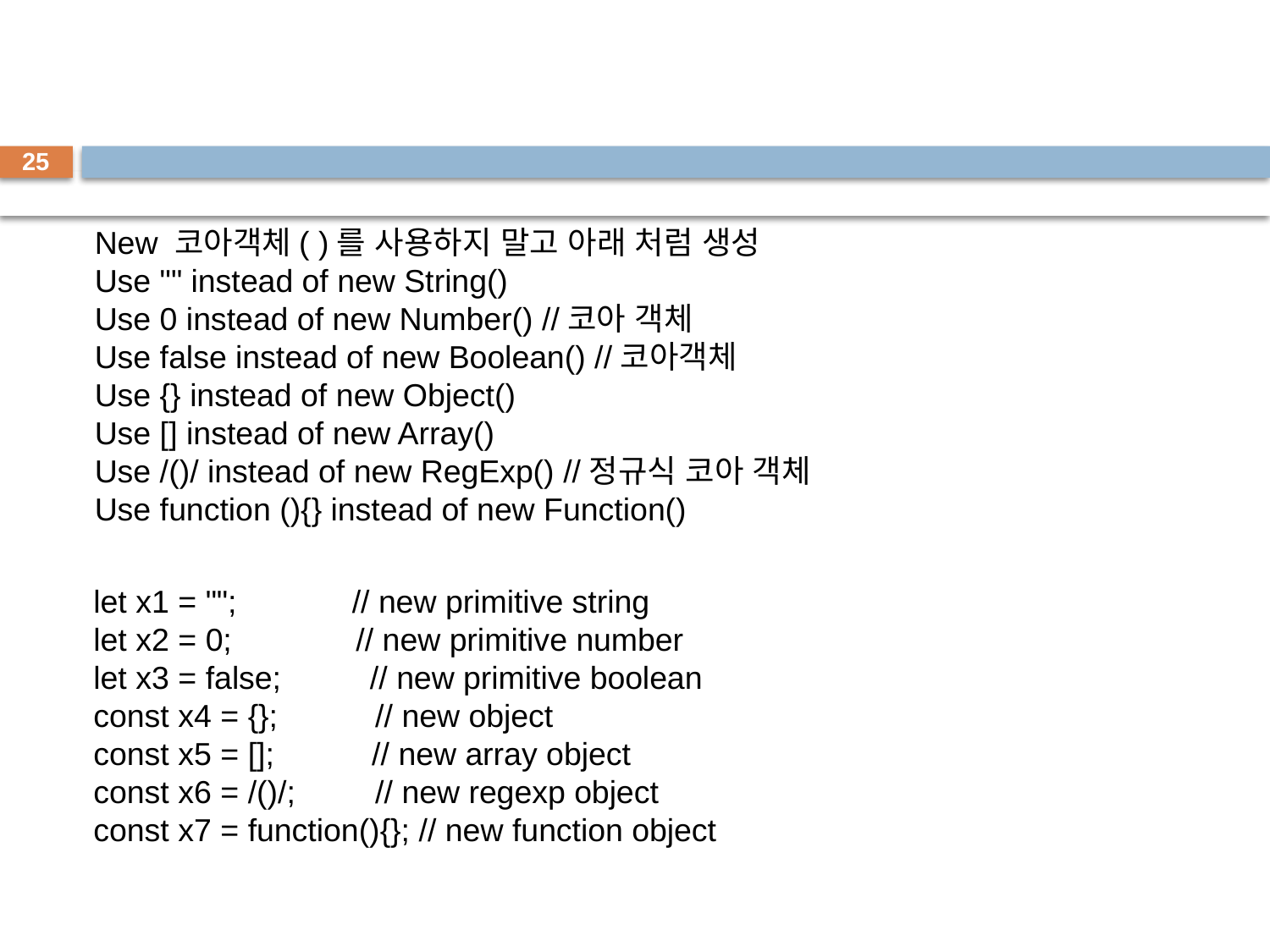

#
25
New 코아객체( )를 사용하지 말고 아래 처럼 생성
Use "" instead of new String()
Use 0 instead of new Number() //코아 객체
Use false instead of new Boolean() //코아객체
Use {} instead of new Object()
Use [] instead of new Array()
Use /()/ instead of new RegExp() //정규식 코아 객체
Use function (){} instead of new Function()

let x1 = "";             // new primitive string
let x2 = 0;              // new primitive number
let x3 = false;          // new primitive boolean
const x4 = {};           // new object
const x5 = [];           // new array object
const x6 = /()/;         // new regexp object
const x7 = function(){}; // new function object